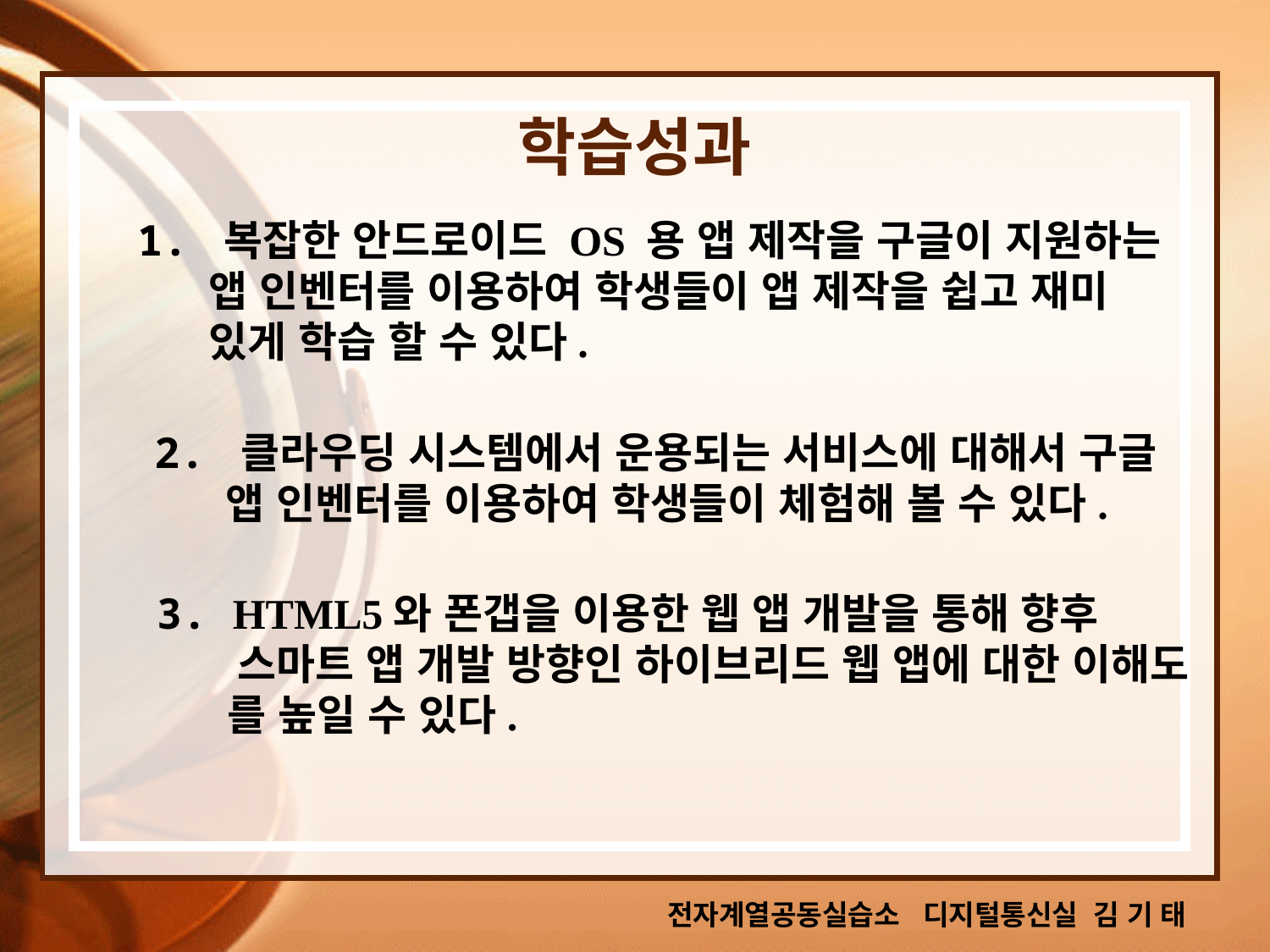

# 학습성과
1. 복잡한 안드로이드 OS 용 앱 제작을 구글이 지원하는
      앱 인벤터를 이용하여 학생들이 앱 제작을 쉽고 재미
      있게 학습 할 수 있다.
2. 클라우딩 시스템에서 운용되는 서비스에 대해서 구글
      앱 인벤터를 이용하여 학생들이 체험해 볼 수 있다.
3. HTML5와 폰갭을 이용한 웹 앱 개발을 통해 향후
      스마트 앱 개발 방향인 하이브리드 웹 앱에 대한 이해도
      를 높일 수 있다.